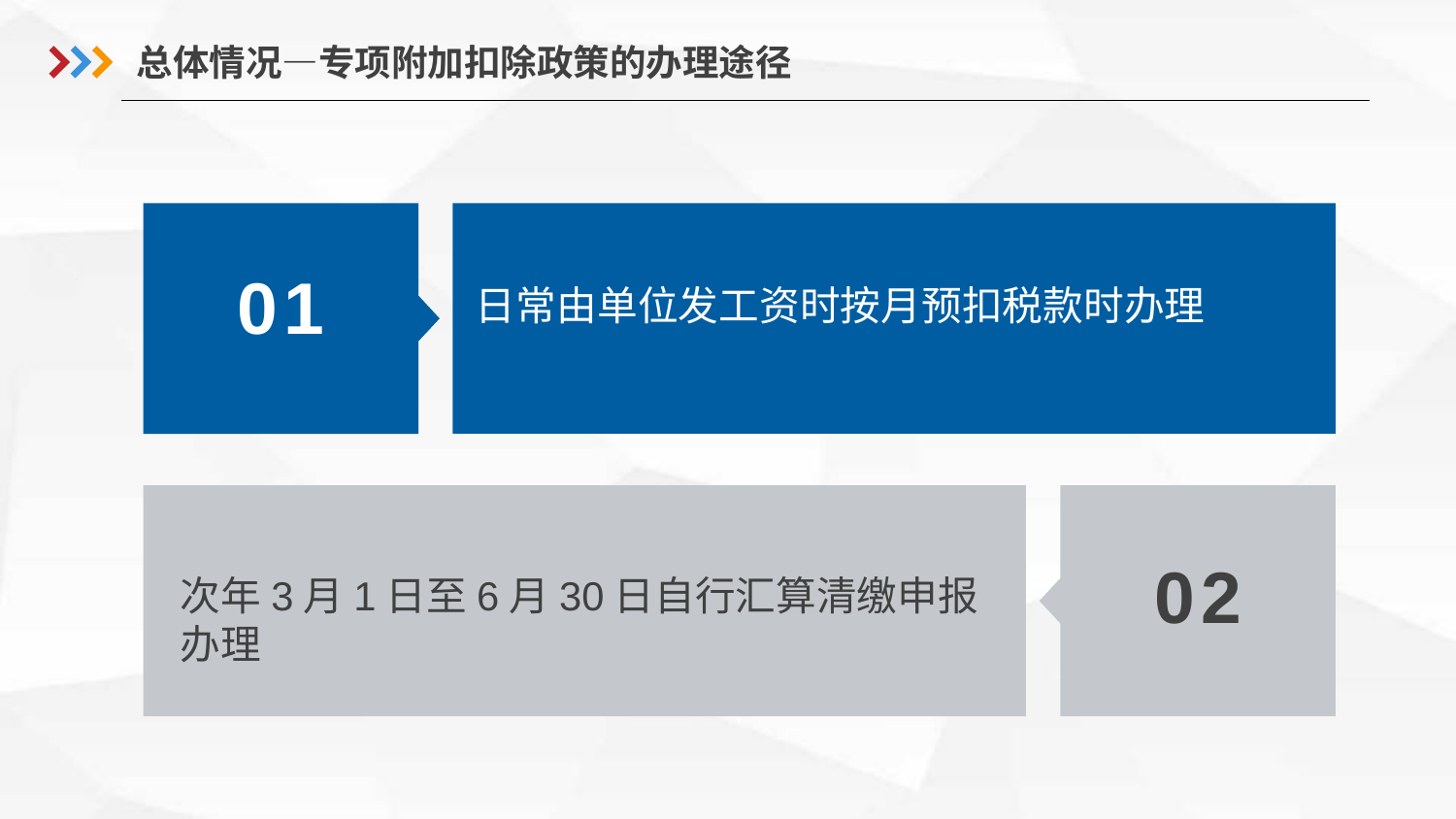

总体情况—专项附加扣除政策的办理途径

01
日常由单位发工资时按月预扣税款时办理

02
次年3月1日至6月30日自行汇算清缴申报办理